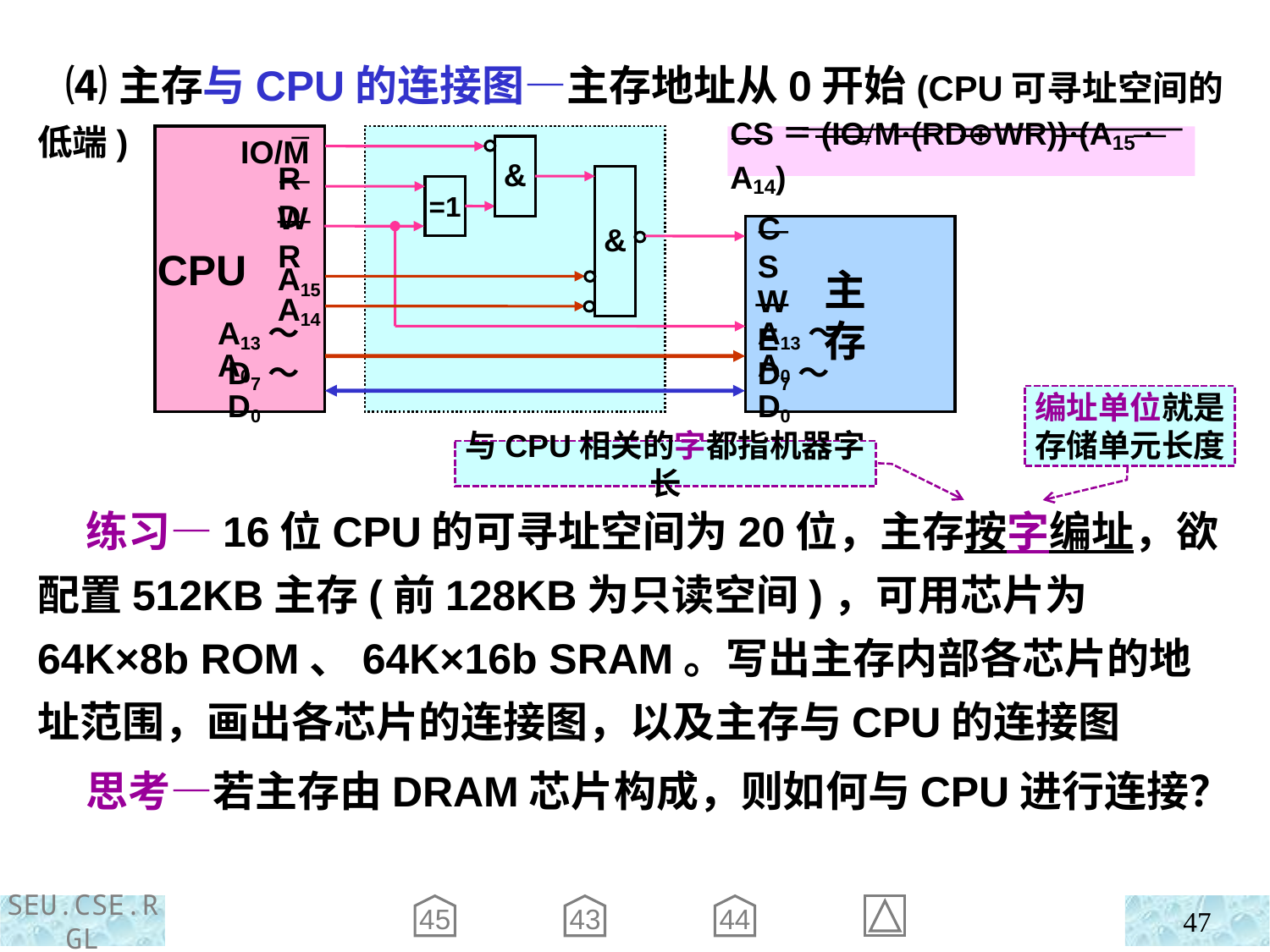

⑷主存与CPU的连接图—主存地址从0开始(CPU可寻址空间的低端)
CPU
IO/M

RD

WR

A15
A14
A13～A0
D7～D0

       主
       存
CS

WE

A13～A0
D7～D0
CS＝(IO/M·(RD⊕WR))·(A15 · A14)
&

=1

&

编址单位就是存储单元长度

与CPU相关的字都指机器字长
    练习—16位CPU的可寻址空间为20位，主存按字编址，欲配置512KB主存(前128KB为只读空间)，可用芯片为64K×8b ROM、64K×16b SRAM。写出主存内部各芯片的地址范围，画出各芯片的连接图，以及主存与CPU的连接图
    思考—若主存由DRAM芯片构成，则如何与CPU进行连接？
45
43
44
47